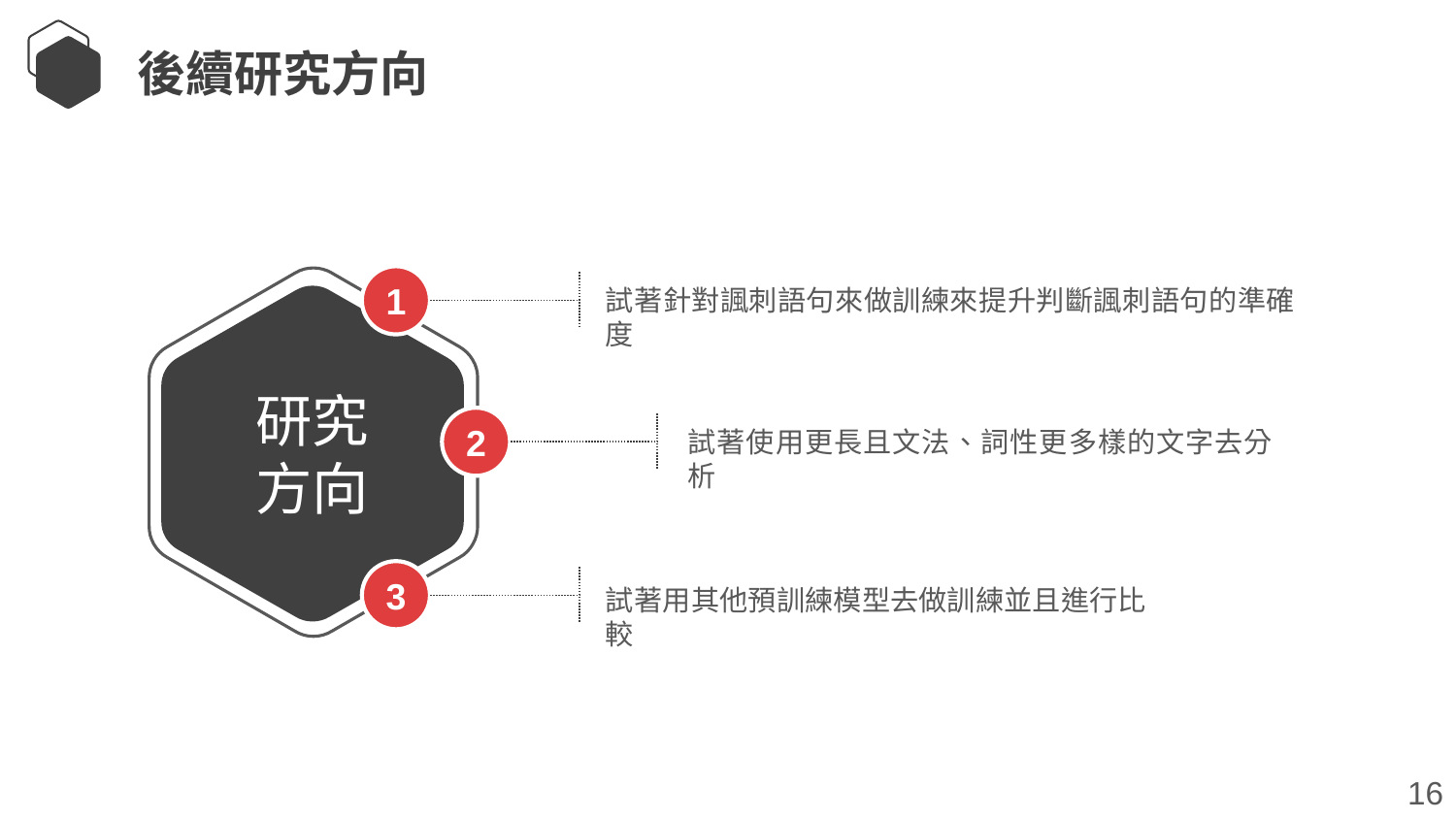

後續研究方向
1
試著針對諷刺語句來做訓練來提升判斷諷刺語句的準確度

研究
方向
2
試著使用更長且文法、詞性更多樣的文字去分析
3
試著用其他預訓練模型去做訓練並且進行比較
16